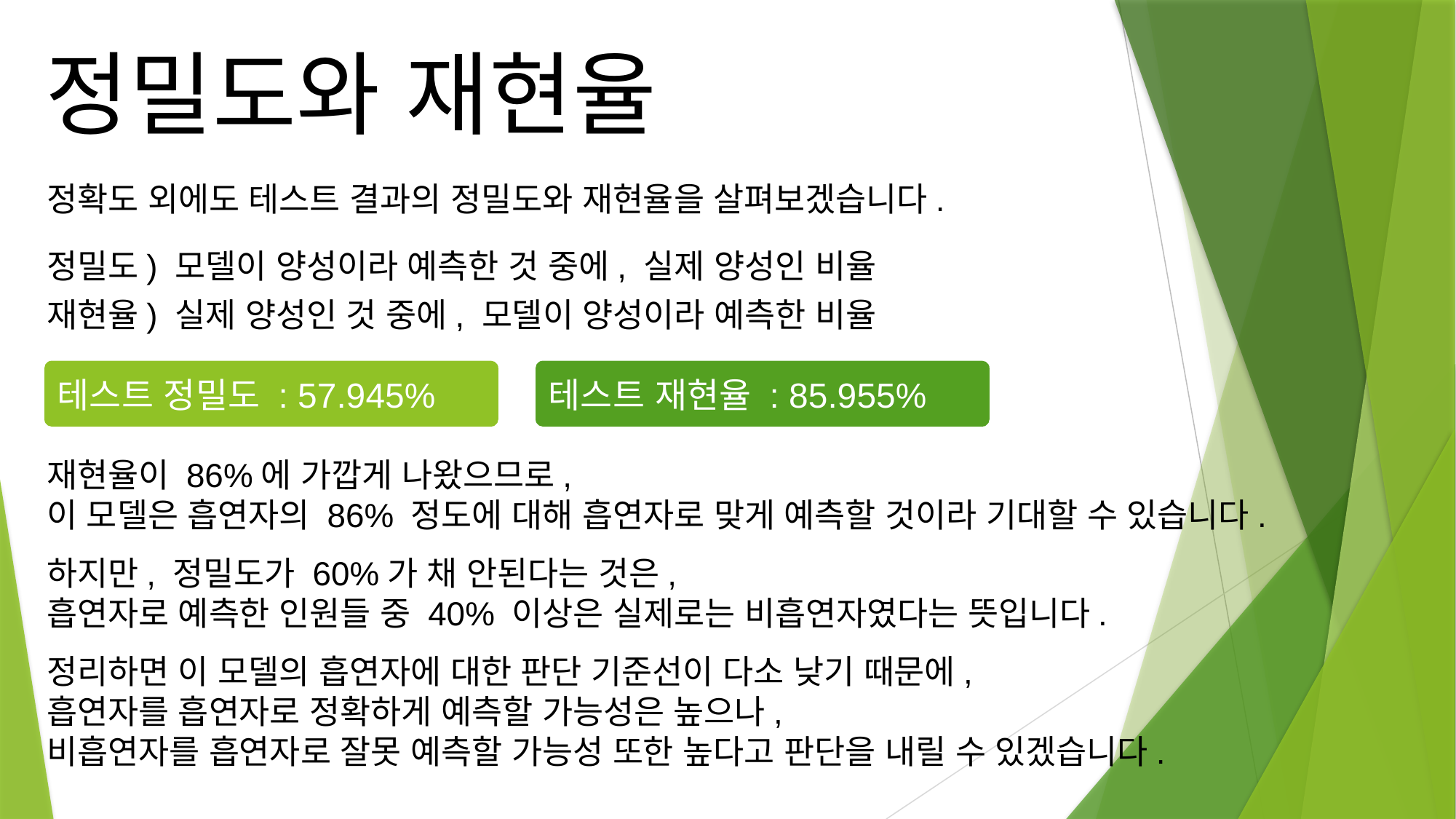

정밀도와 재현율
정확도 외에도 테스트 결과의 정밀도와 재현율을 살펴보겠습니다.

정밀도) 모델이 양성이라 예측한 것 중에, 실제 양성인 비율

재현율) 실제 양성인 것 중에, 모델이 양성이라 예측한 비율

재현율이 86%에 가깝게 나왔으므로,
이 모델은 흡연자의 86% 정도에 대해 흡연자로 맞게 예측할 것이라 기대할 수 있습니다.

하지만, 정밀도가 60%가 채 안된다는 것은,
흡연자로 예측한 인원들 중 40% 이상은 실제로는 비흡연자였다는 뜻입니다.

정리하면 이 모델의 흡연자에 대한 판단 기준선이 다소 낮기 때문에,
흡연자를 흡연자로 정확하게 예측할 가능성은 높으나,
비흡연자를 흡연자로 잘못 예측할 가능성 또한 높다고 판단을 내릴 수 있겠습니다.
테스트 정밀도 : 57.945%
테스트 재현율 : 85.955%